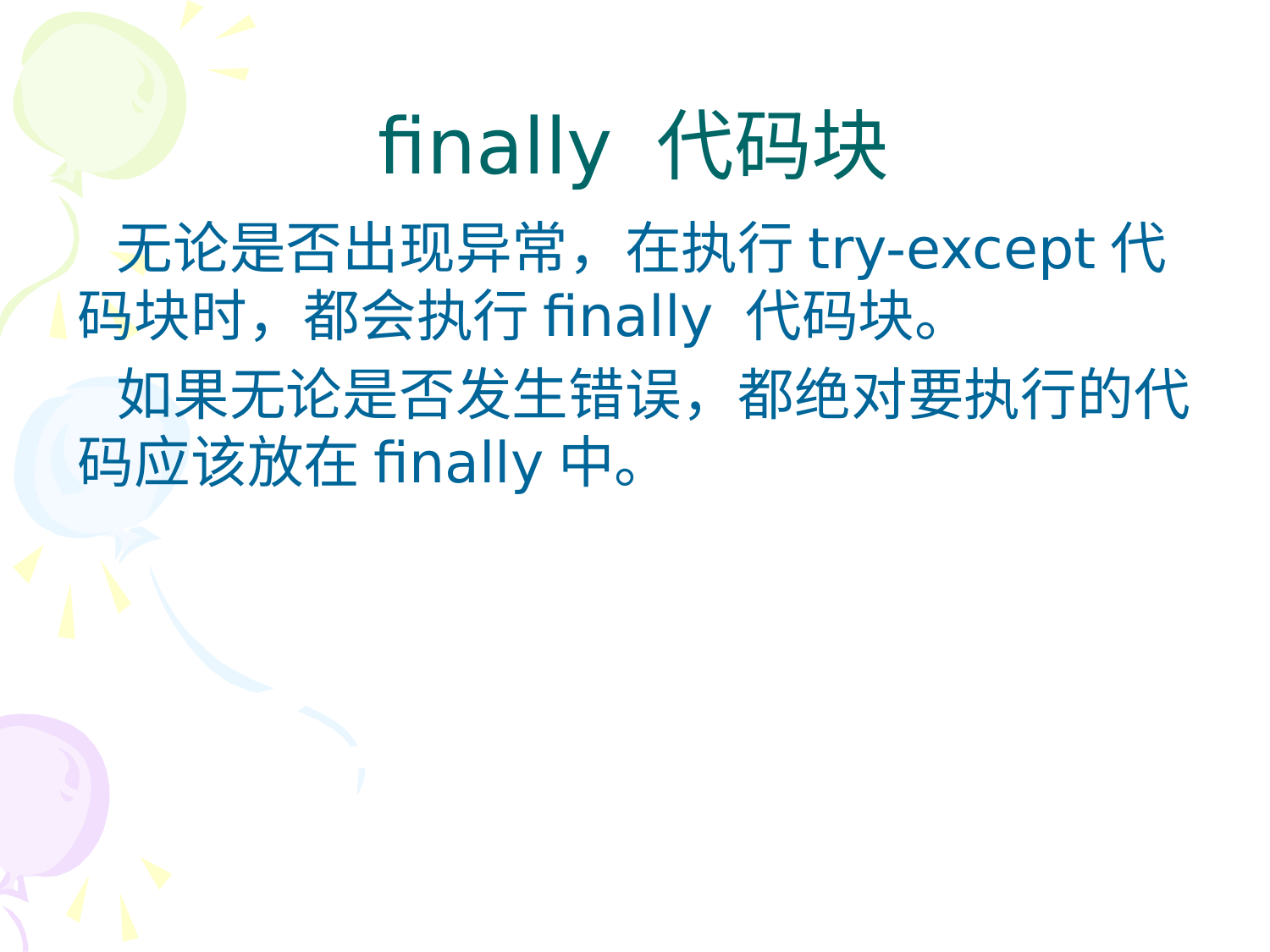

# finally 代码块
  无论是否出现异常，在执行try-except代码块时，都会执行finally 代码块。
  如果无论是否发生错误，都绝对要执行的代码应该放在finally中。